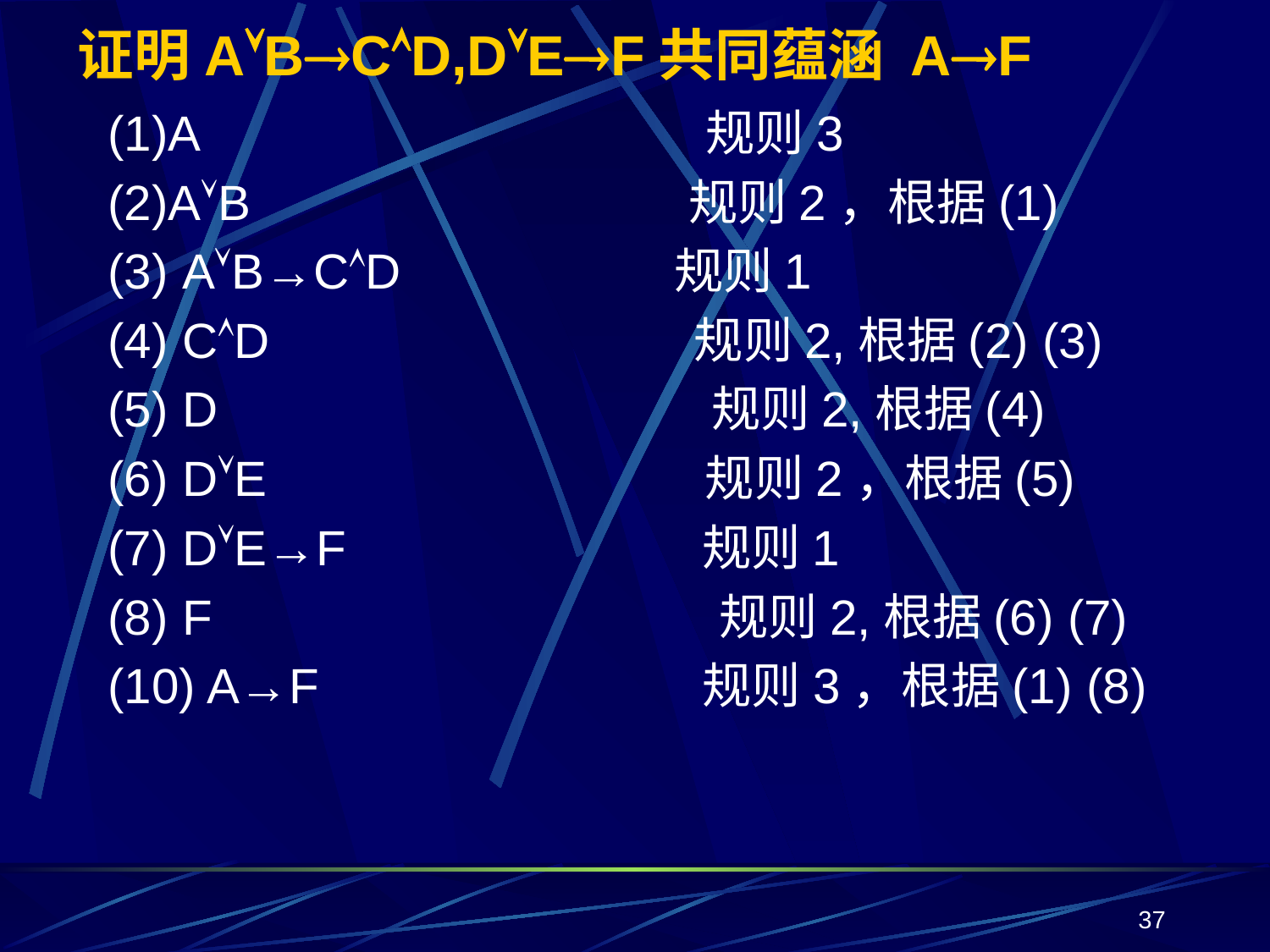

# 证明A∨B→C∧D,D∨E→F共同蕴涵 A→F
(1)A                                    规则3
(2)A∨B                               规则2，根据(1)
(3) A∨B→C∧D                   规则1
(4) C∧D                              规则2,根据(2) (3)
(5) D                                   规则2,根据(4)
(6) D∨E                               规则2，根据(5)
(7) D∨E→F                         规则1
(8) F                                    规则2,根据(6) (7)
(10) A→F                           规则3，根据(1) (8)

37